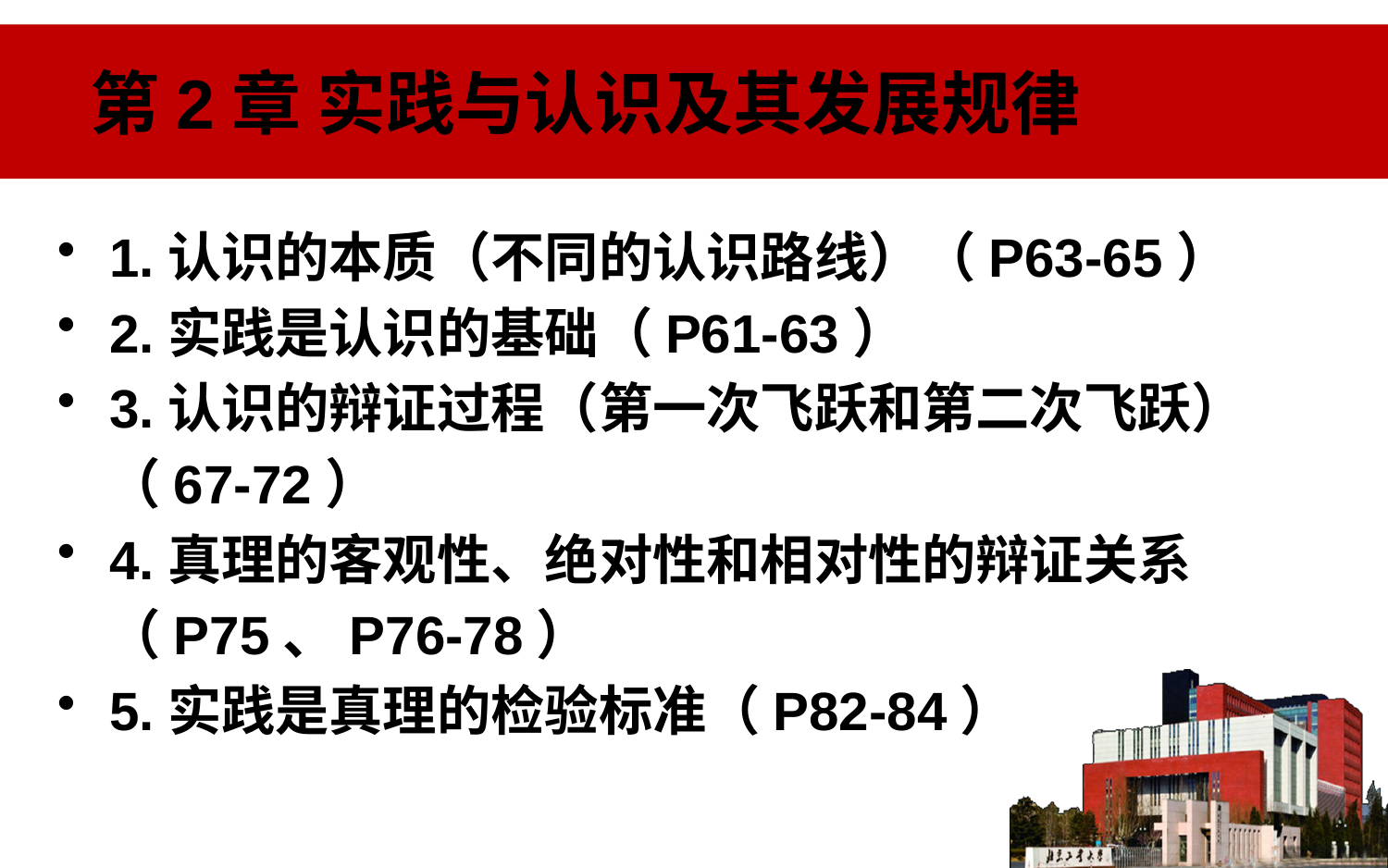

# 第2章 实践与认识及其发展规律

1.认识的本质（不同的认识路线）（P63-65）
2.实践是认识的基础（P61-63）
3.认识的辩证过程（第一次飞跃和第二次飞跃）
   （67-72）
4.真理的客观性、绝对性和相对性的辩证关系
   （P75、P76-78）
5.实践是真理的检验标准（P82-84）